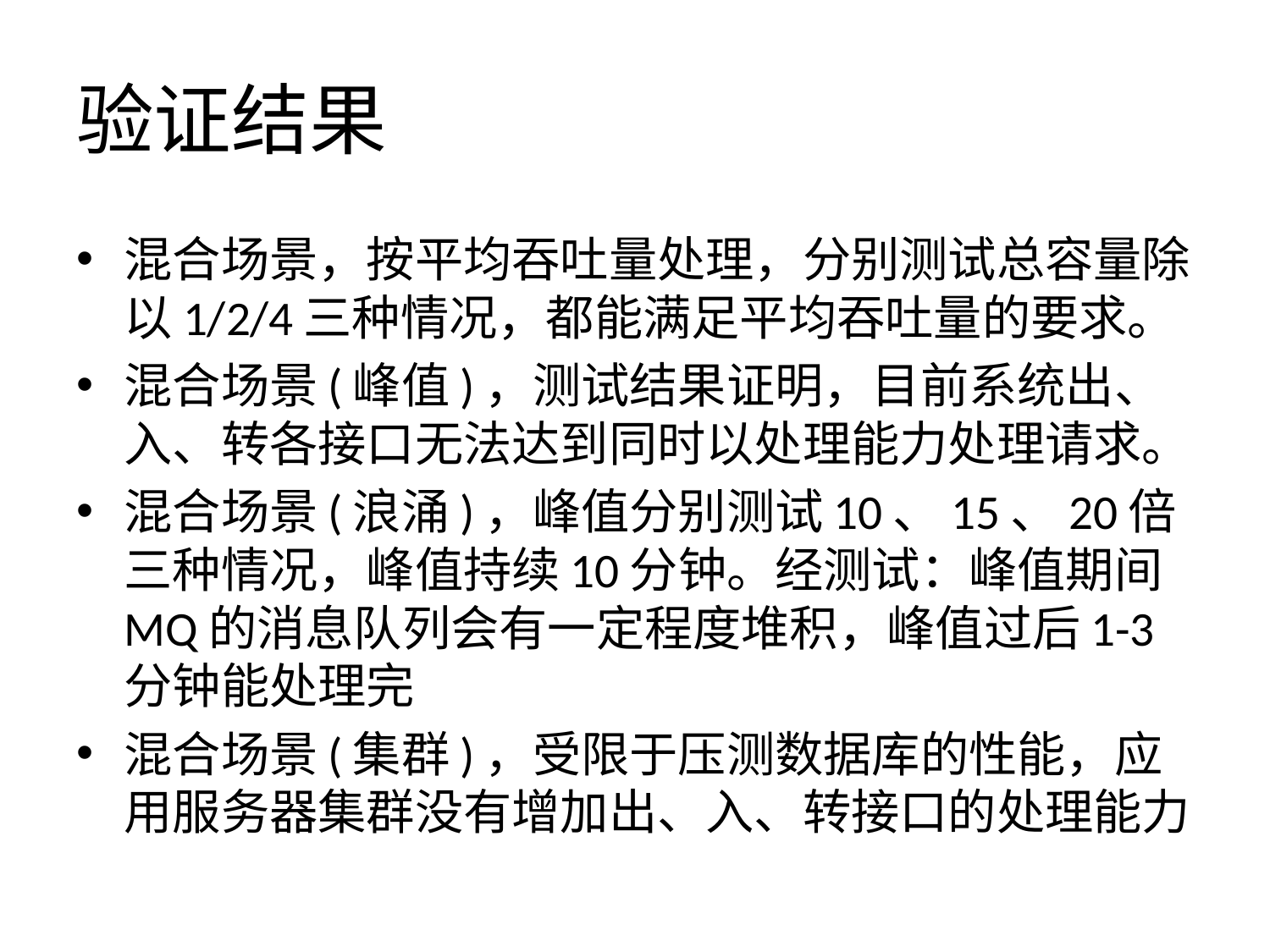

# 验证结果
混合场景，按平均吞吐量处理，分别测试总容量除以1/2/4三种情况，都能满足平均吞吐量的要求。
混合场景(峰值)，测试结果证明，目前系统出、入、转各接口无法达到同时以处理能力处理请求。
混合场景(浪涌)，峰值分别测试10、15、20倍三种情况，峰值持续10分钟。经测试：峰值期间MQ的消息队列会有一定程度堆积，峰值过后1-3分钟能处理完
混合场景(集群)，受限于压测数据库的性能，应用服务器集群没有增加出、入、转接口的处理能力